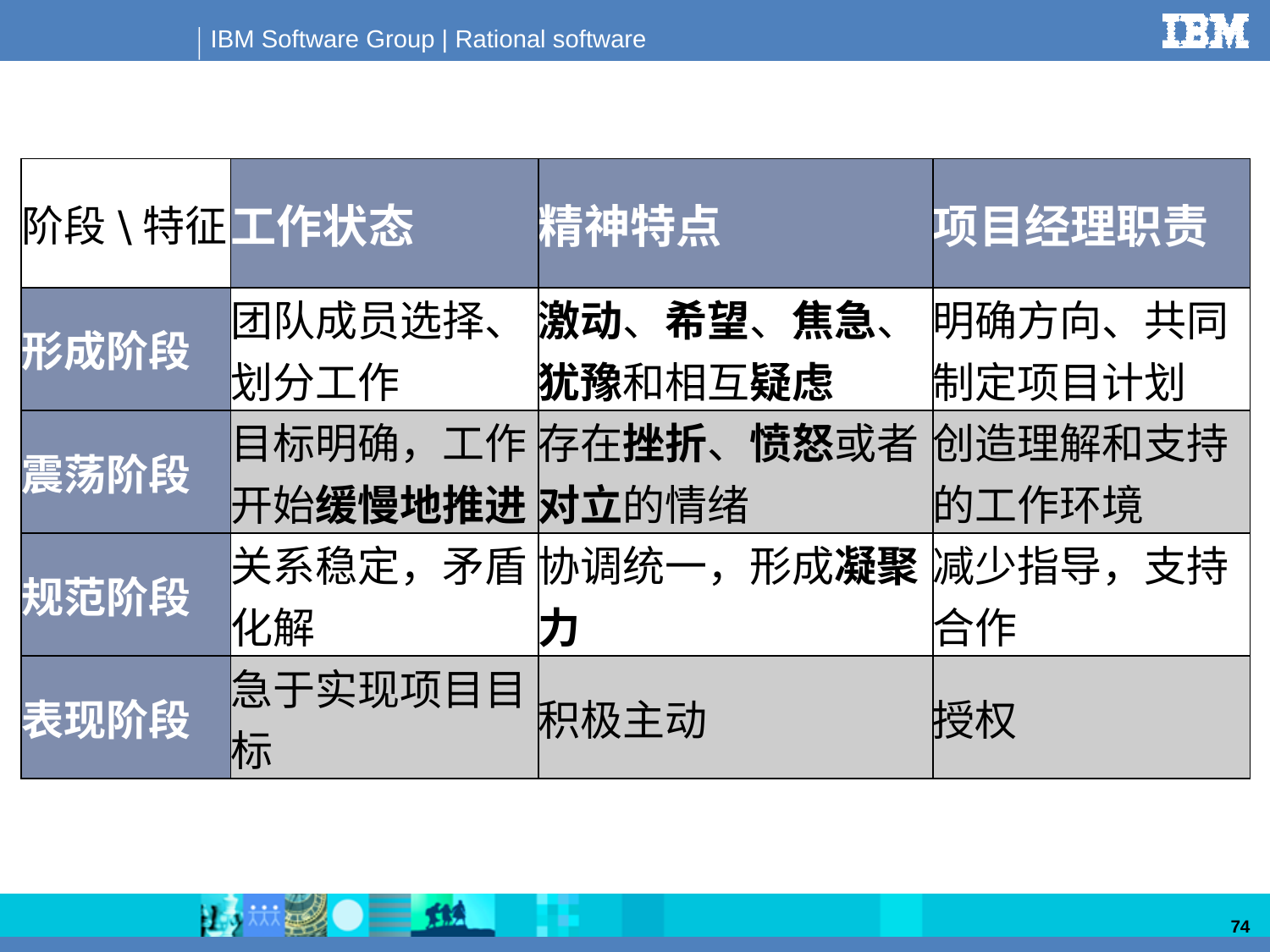

| 阶段\特征 | 工作状态 | 精神特点 | 项目经理职责 |
| --- | --- | --- | --- |
| 形成阶段 | 团队成员选择、划分工作 | 激动、希望、焦急、犹豫和相互疑虑 | 明确方向、共同制定项目计划 |
| 震荡阶段 | 目标明确，工作开始缓慢地推进 | 存在挫折、愤怒或者对立的情绪 | 创造理解和支持的工作环境 |
| 规范阶段 | 关系稳定，矛盾化解 | 协调统一，形成凝聚力 | 减少指导，支持合作 |
| 表现阶段 | 急于实现项目目标 | 积极主动 | 授权 |
74